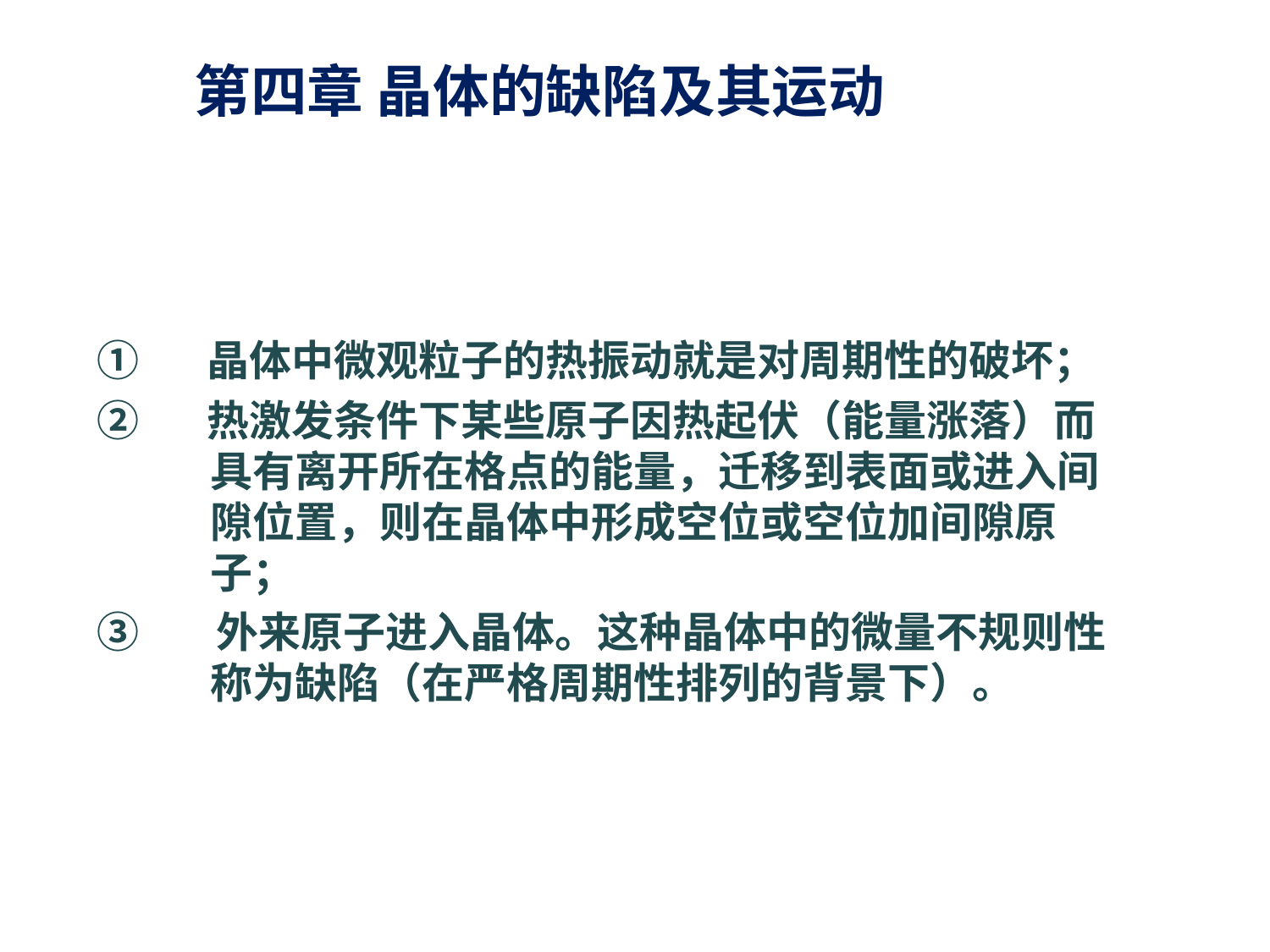

# 第四章 晶体的缺陷及其运动
①      晶体中微观粒子的热振动就是对周期性的破坏；
②      热激发条件下某些原子因热起伏（能量涨落）而具有离开所在格点的能量，迁移到表面或进入间隙位置，则在晶体中形成空位或空位加间隙原子；
③       外来原子进入晶体。这种晶体中的微量不规则性称为缺陷（在严格周期性排列的背景下）。